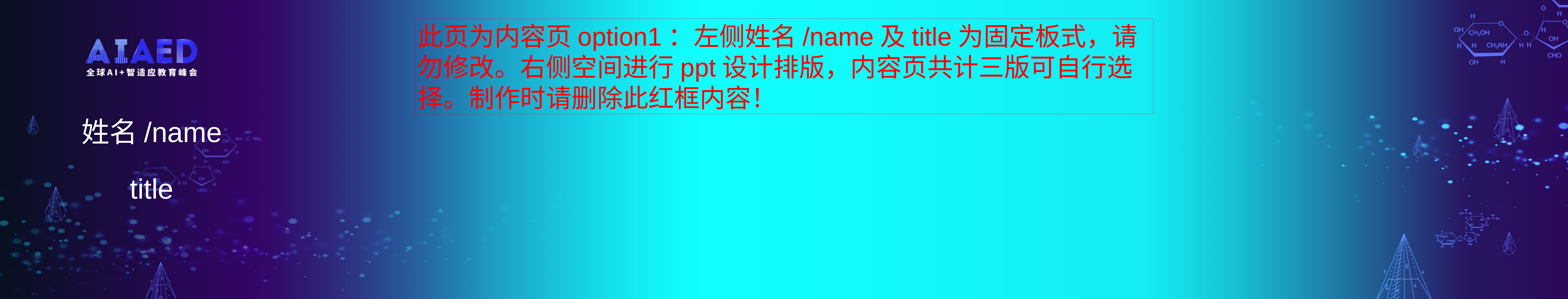

此页为内容页option1：左侧姓名/name及title为固定板式，请勿修改。右侧空间进行ppt设计排版，内容页共计三版可自行选择。制作时请删除此红框内容！
姓名/name
title